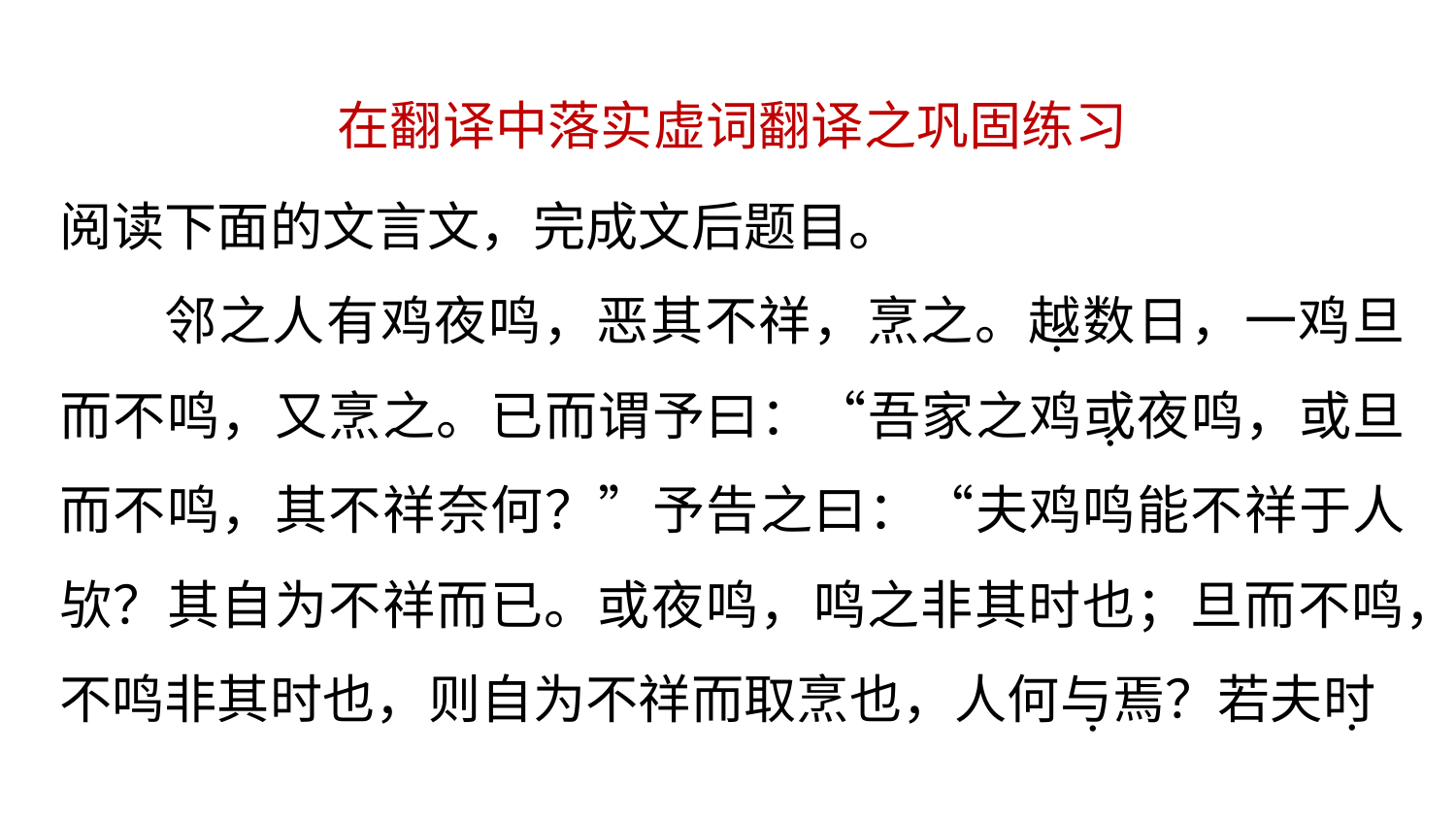

在翻译中落实虚词翻译之巩固练习
阅读下面的文言文，完成文后题目。
邻之人有鸡夜鸣，恶其不祥，烹之。越数日，一鸡旦而不鸣，又烹之。已而谓予曰：“吾家之鸡或夜鸣，或旦而不鸣，其不祥奈何？”予告之曰：“夫鸡鸣能不祥于人欤？其自为不祥而已。或夜鸣，鸣之非其时也；旦而不鸣，不鸣非其时也，则自为不祥而取烹也，人何与焉？若夫时
.
.
.
.